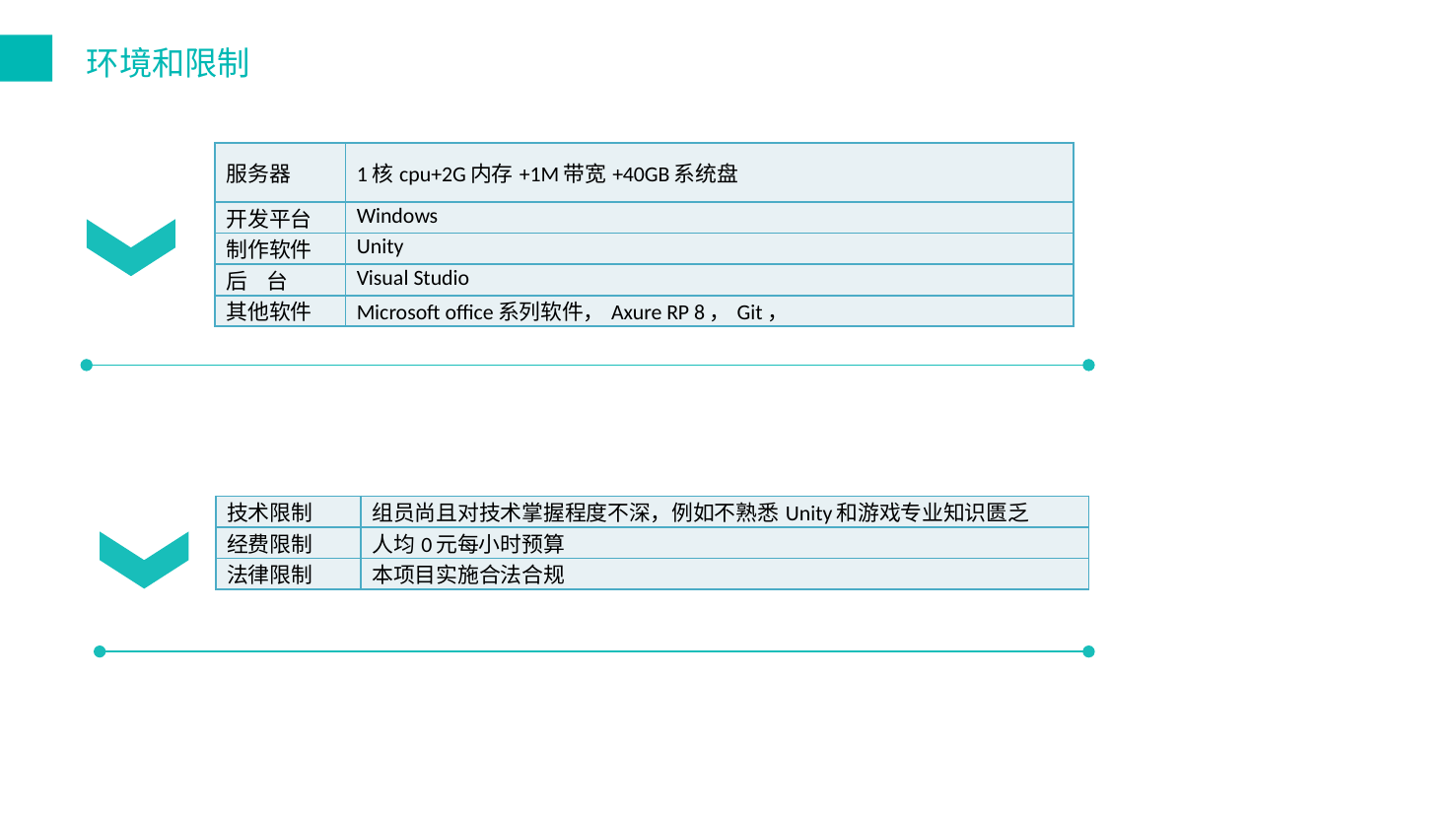

环境和限制
| 服务器 | 1核cpu+2G内存+1M带宽+40GB系统盘 |
| --- | --- |
| 开发平台 | Windows |
| 制作软件 | Unity |
| 后 台 | Visual Studio |
| 其他软件 | Microsoft office系列软件，Axure RP 8，Git， |

| 技术限制 | 组员尚且对技术掌握程度不深，例如不熟悉Unity和游戏专业知识匮乏 |
| --- | --- |
| 经费限制 | 人均0元每小时预算 |
| 法律限制 | 本项目实施合法合规 |